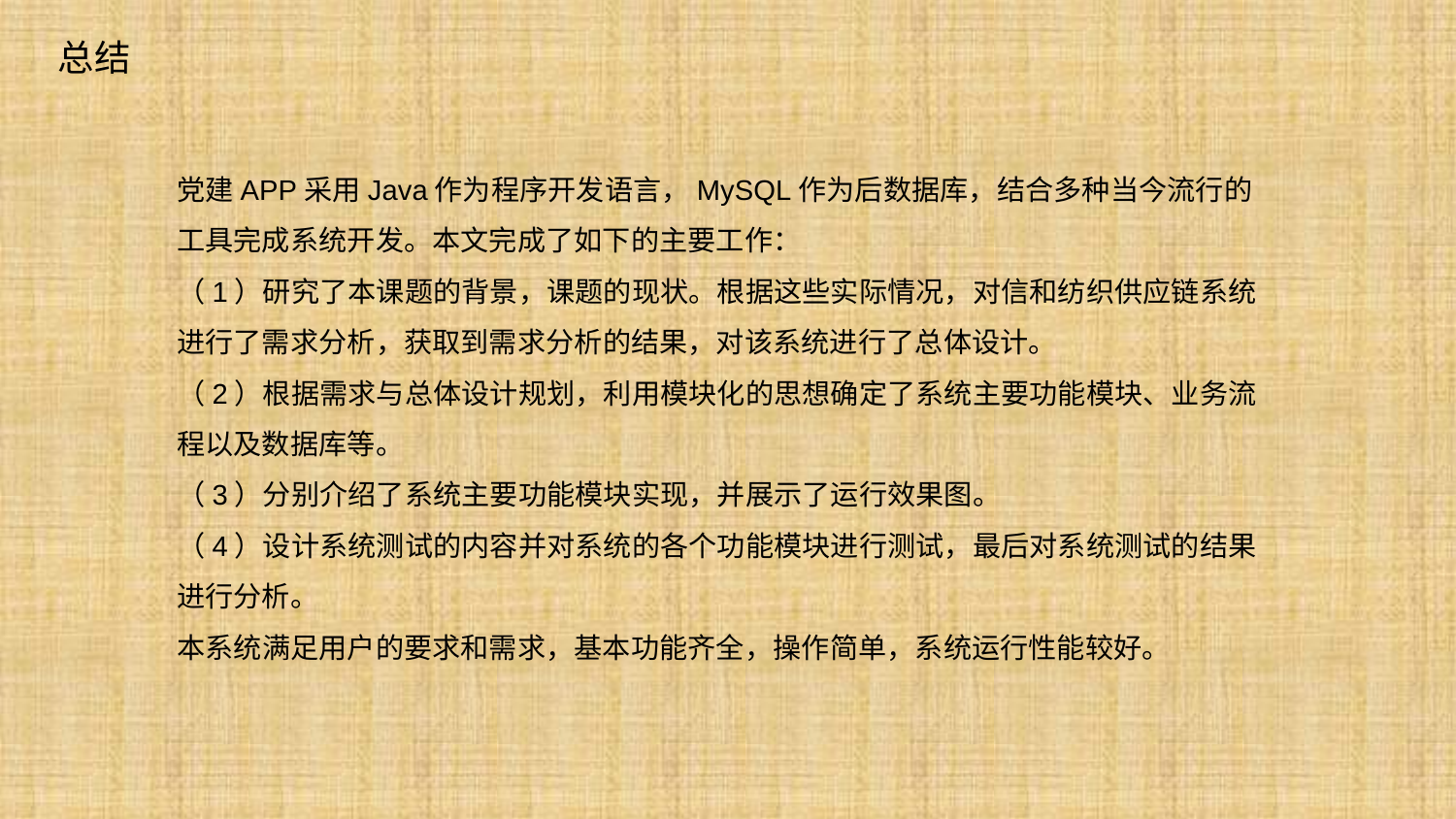

总结
党建APP采用Java作为程序开发语言，MySQL作为后数据库，结合多种当今流行的工具完成系统开发。本文完成了如下的主要工作：
（1）研究了本课题的背景，课题的现状。根据这些实际情况，对信和纺织供应链系统进行了需求分析，获取到需求分析的结果，对该系统进行了总体设计。
（2）根据需求与总体设计规划，利用模块化的思想确定了系统主要功能模块、业务流程以及数据库等。
（3）分别介绍了系统主要功能模块实现，并展示了运行效果图。
（4）设计系统测试的内容并对系统的各个功能模块进行测试，最后对系统测试的结果进行分析。
本系统满足用户的要求和需求，基本功能齐全，操作简单，系统运行性能较好。